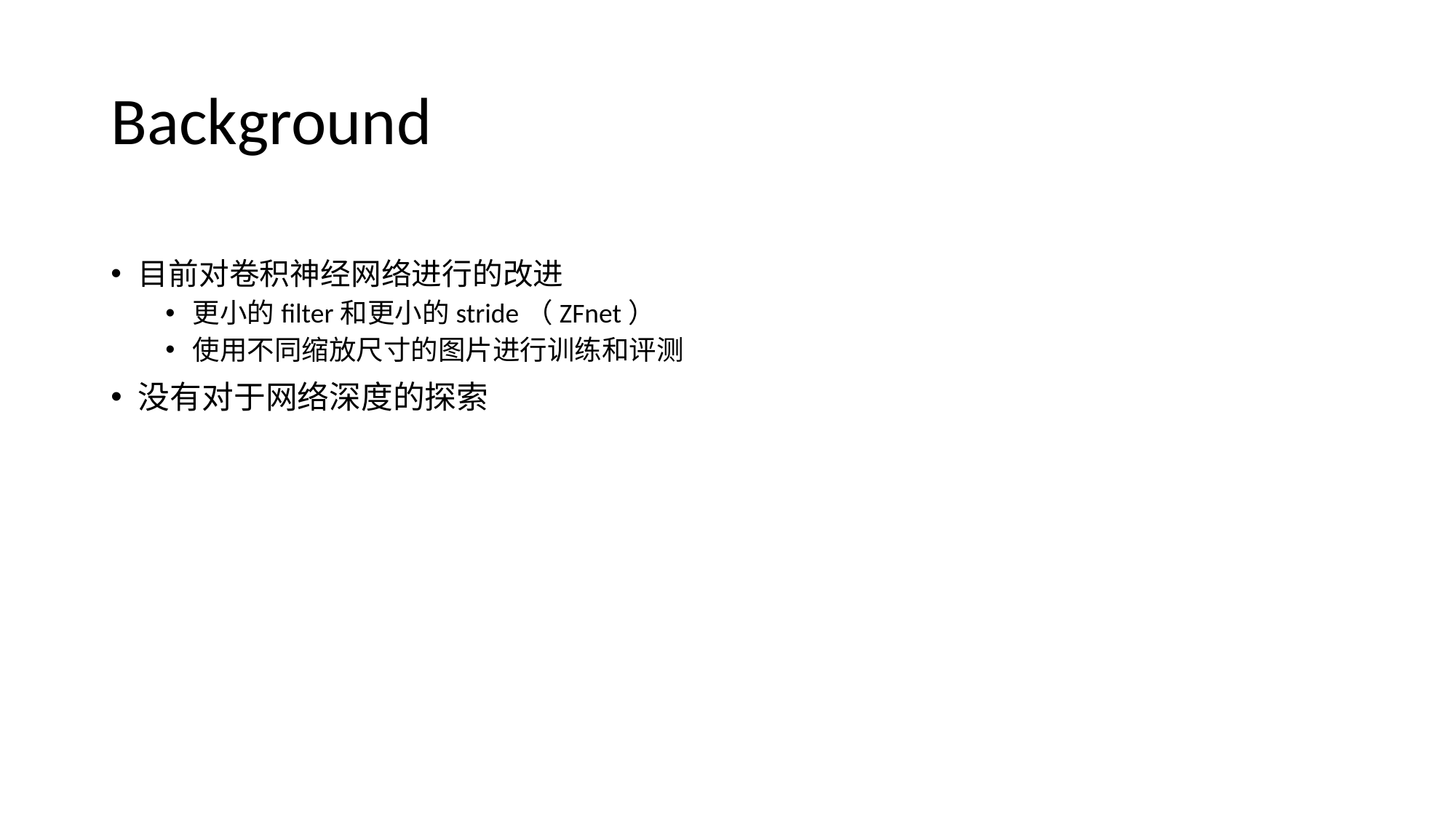

# Background

目前对卷积神经网络进行的改进
更小的filter和更小的stride（ZFnet）
使用不同缩放尺寸的图片进行训练和评测
没有对于网络深度的探索